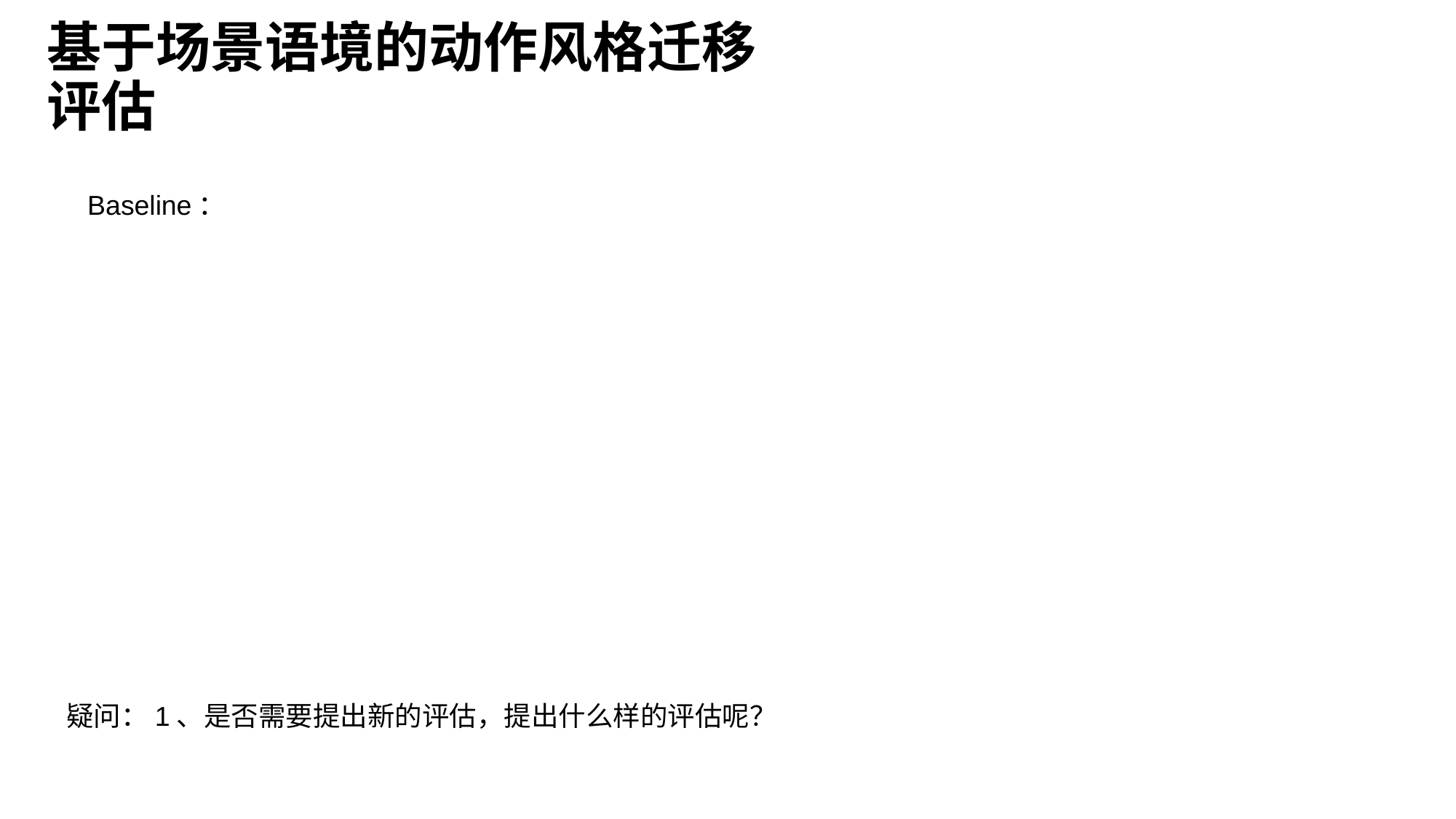

# 基于场景语境的动作风格迁移 评估
Baseline：

疑问：1、是否需要提出新的评估，提出什么样的评估呢？